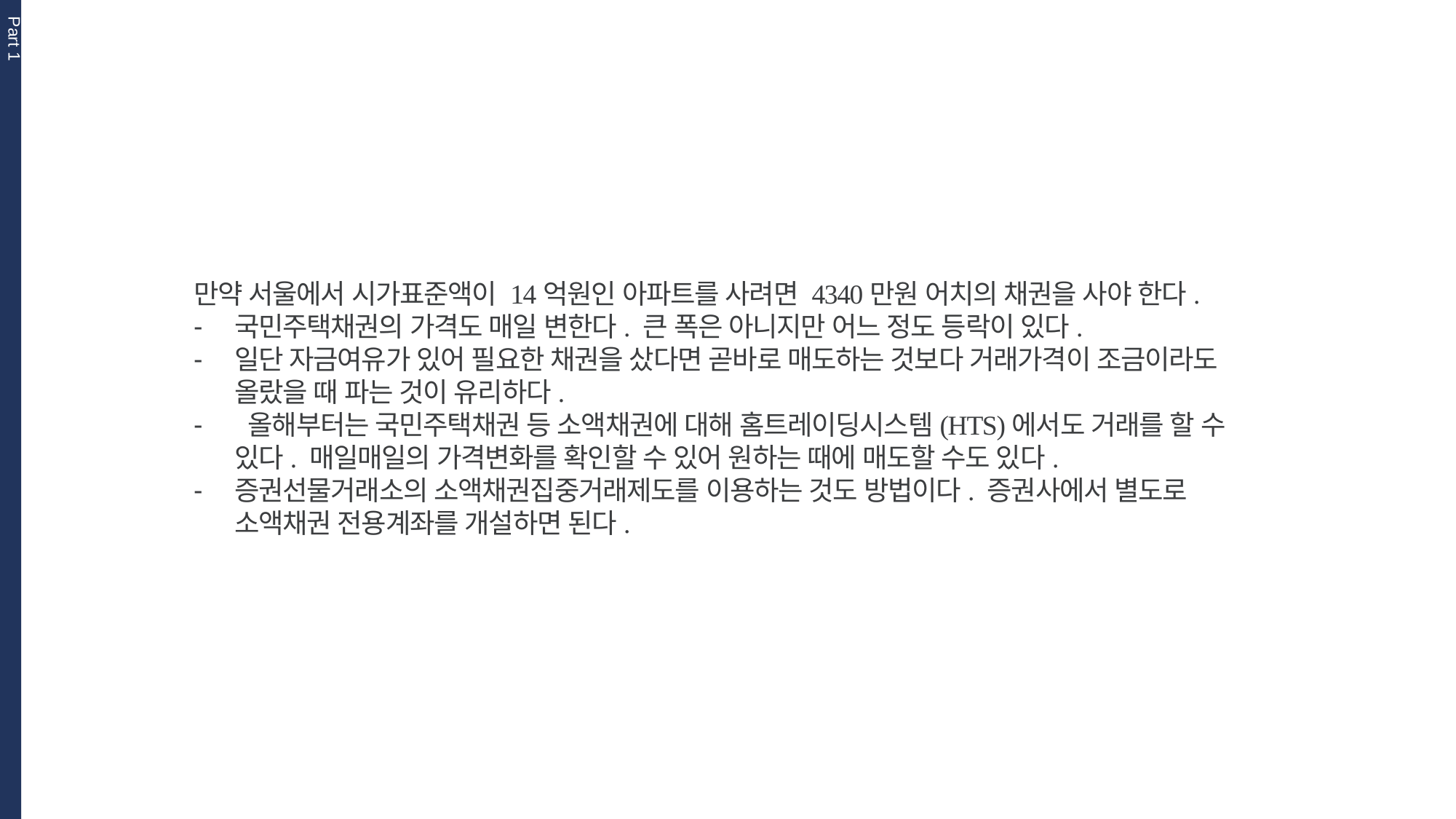

Part 1
만약 서울에서 시가표준액이 14억원인 아파트를 사려면 4340만원 어치의 채권을 사야 한다.
국민주택채권의 가격도 매일 변한다. 큰 폭은 아니지만 어느 정도 등락이 있다.
일단 자금여유가 있어 필요한 채권을 샀다면 곧바로 매도하는 것보다 거래가격이 조금이라도 올랐을 때 파는 것이 유리하다.
 올해부터는 국민주택채권 등 소액채권에 대해 홈트레이딩시스템(HTS)에서도 거래를 할 수 있다. 매일매일의 가격변화를 확인할 수 있어 원하는 때에 매도할 수도 있다.
증권선물거래소의 소액채권집중거래제도를 이용하는 것도 방법이다. 증권사에서 별도로 소액채권 전용계좌를 개설하면 된다.